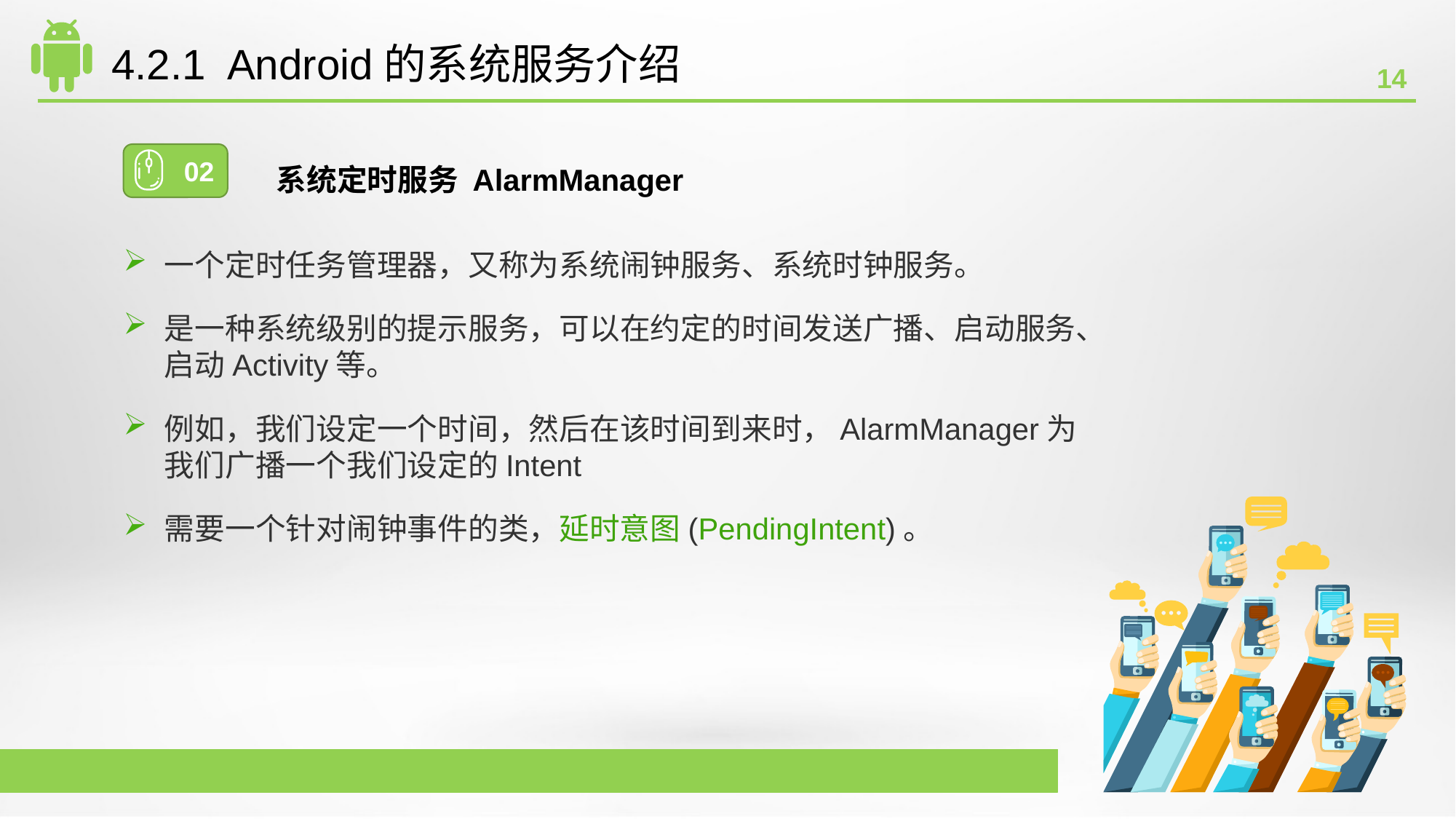

# 4.2.1  Android的系统服务介绍
02
系统定时服务 AlarmManager

一个定时任务管理器，又称为系统闹钟服务、系统时钟服务。
是一种系统级别的提示服务，可以在约定的时间发送广播、启动服务、启动Activity等。
例如，我们设定一个时间，然后在该时间到来时，AlarmManager为我们广播一个我们设定的Intent
需要一个针对闹钟事件的类，延时意图(PendingIntent)。